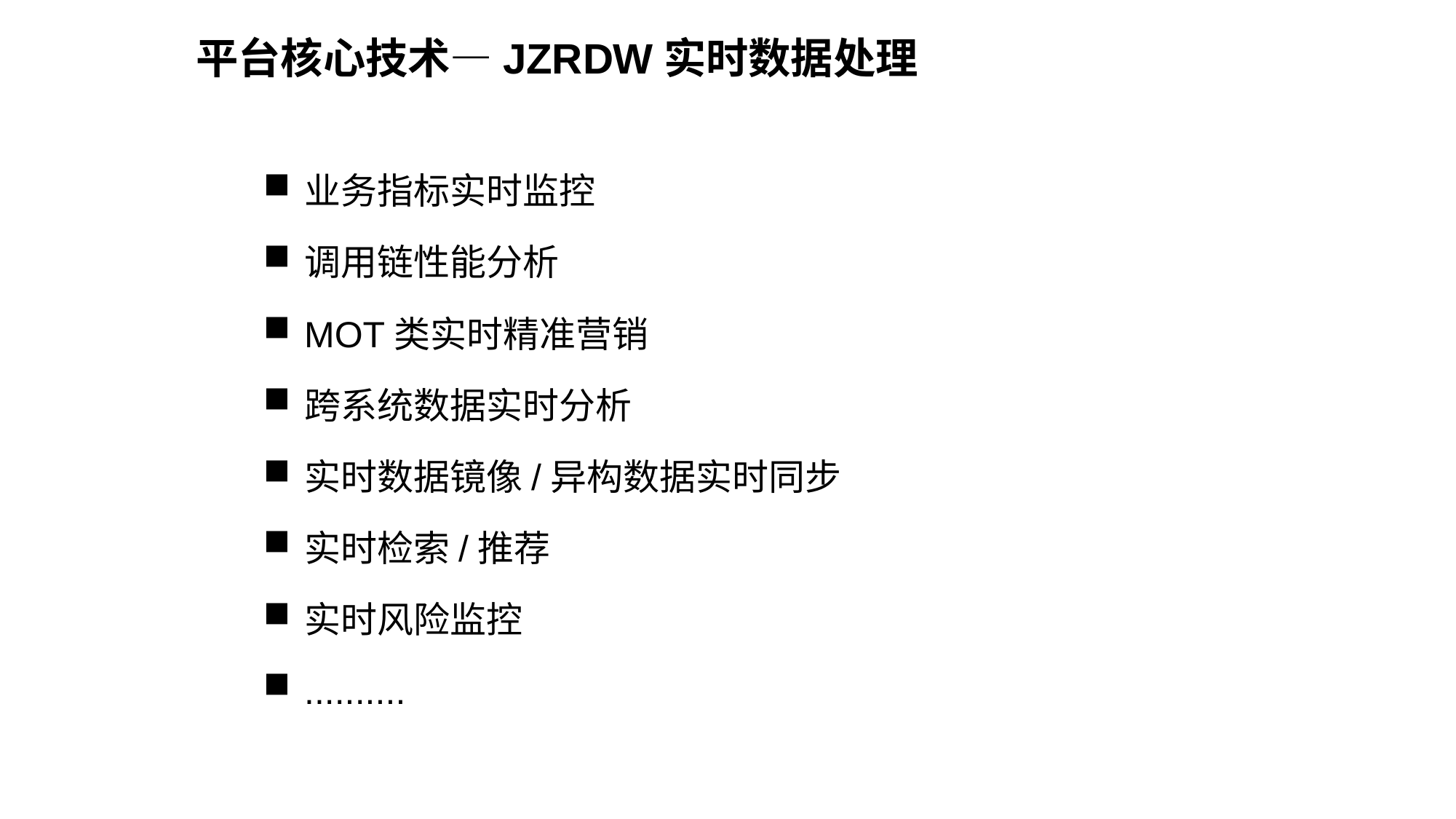

平台核心技术—JZRDW实时数据处理
业务指标实时监控
调用链性能分析
MOT类实时精准营销
跨系统数据实时分析
实时数据镜像/异构数据实时同步
实时检索/推荐
实时风险监控
..........